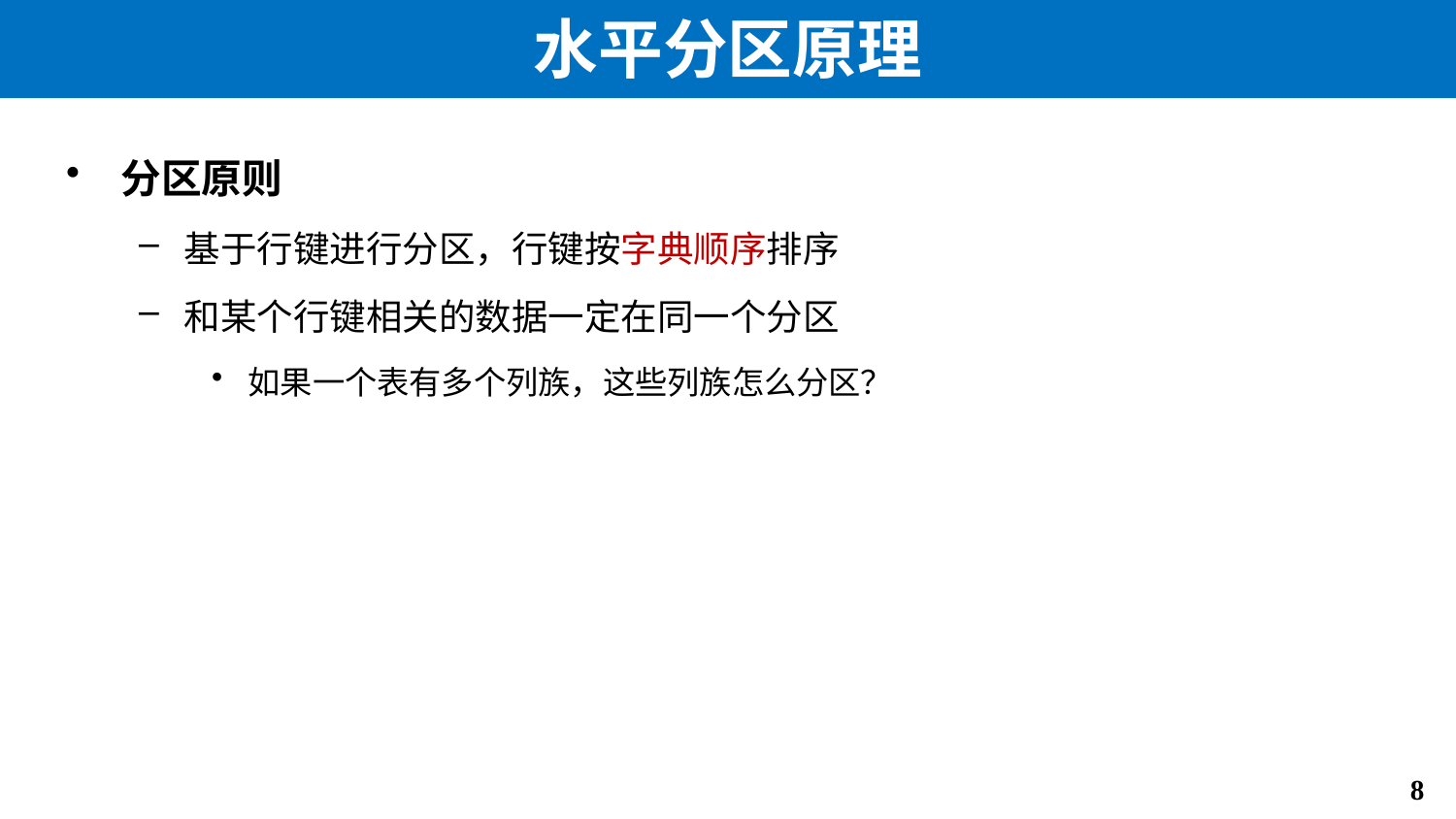

# 水平分区原理
分区原则
基于行键进行分区，行键按字典顺序排序
和某个行键相关的数据一定在同一个分区
如果一个表有多个列族，这些列族怎么分区？